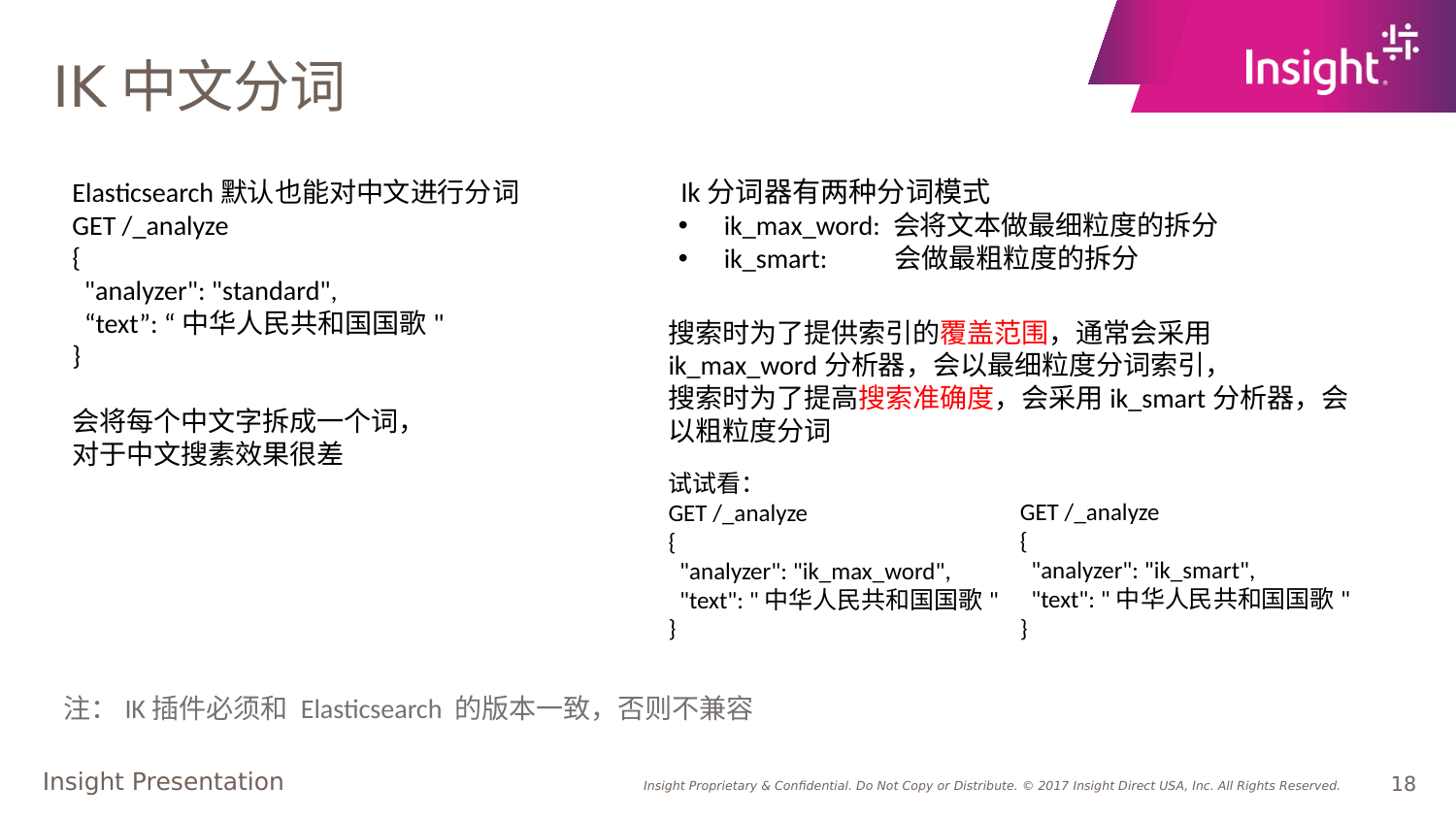

IK中文分词

         Ik分词器有两种分词模式
ik_max_word: 会将文本做最细粒度的拆分
ik_smart:          会做最粗粒度的拆分
Elasticsearch默认也能对中文进行分词
GET /_analyze
{
  "analyzer": "standard",
  “text”: “中华人民共和国国歌"
}

会将每个中文字拆成一个词，
对于中文搜素效果很差
搜索时为了提供索引的覆盖范围，通常会采用ik_max_word分析器，会以最细粒度分词索引，
搜索时为了提高搜索准确度，会采用ik_smart分析器，会以粗粒度分词
试试看：
GET /_analyze
{
  "analyzer": "ik_max_word",
  "text": "中华人民共和国国歌"
}

GET /_analyze
{
  "analyzer": "ik_smart",
  "text": "中华人民共和国国歌"
}
注：IK插件必须和 Elasticsearch 的版本一致，否则不兼容